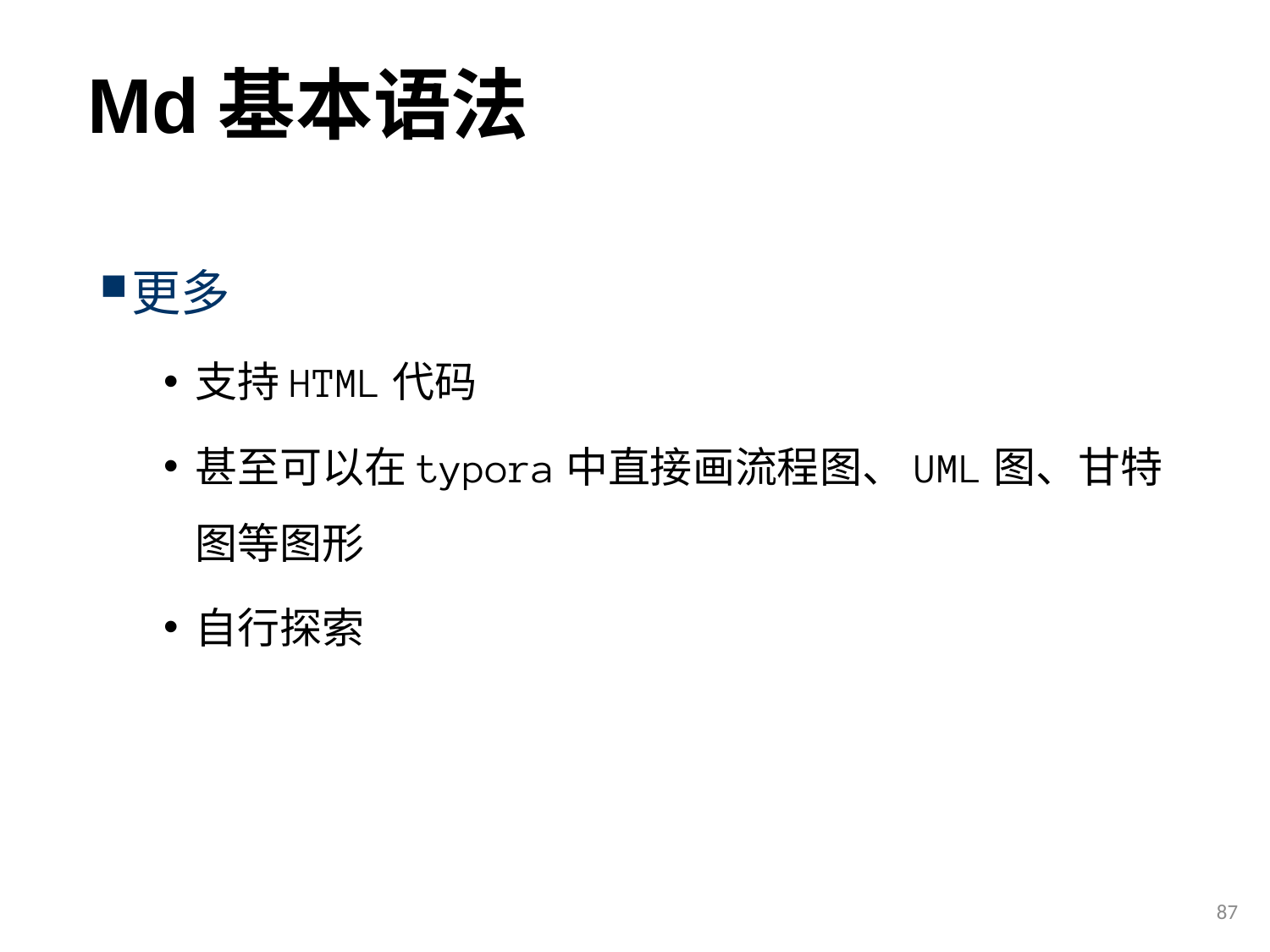

# Md基本语法
更多
支持HTML代码
甚至可以在typora中直接画流程图、UML图、甘特图等图形
自行探索
87